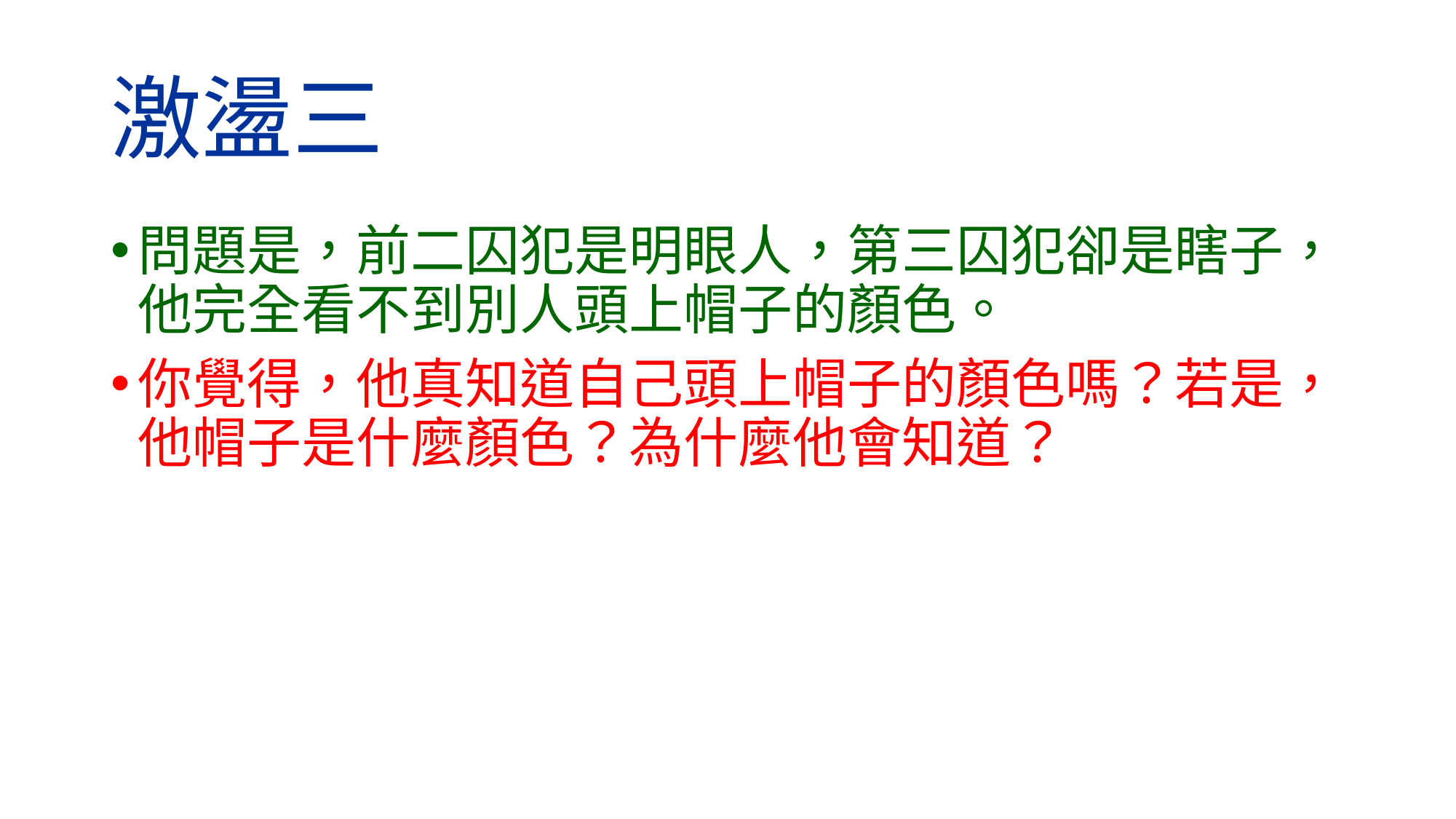

# 激盪三
問題是，前二囚犯是明眼人，第三囚犯卻是瞎子，他完全看不到別人頭上帽子的顏色。
你覺得，他真知道自己頭上帽子的顏色嗎？若是，他帽子是什麼顏色？為什麼他會知道？